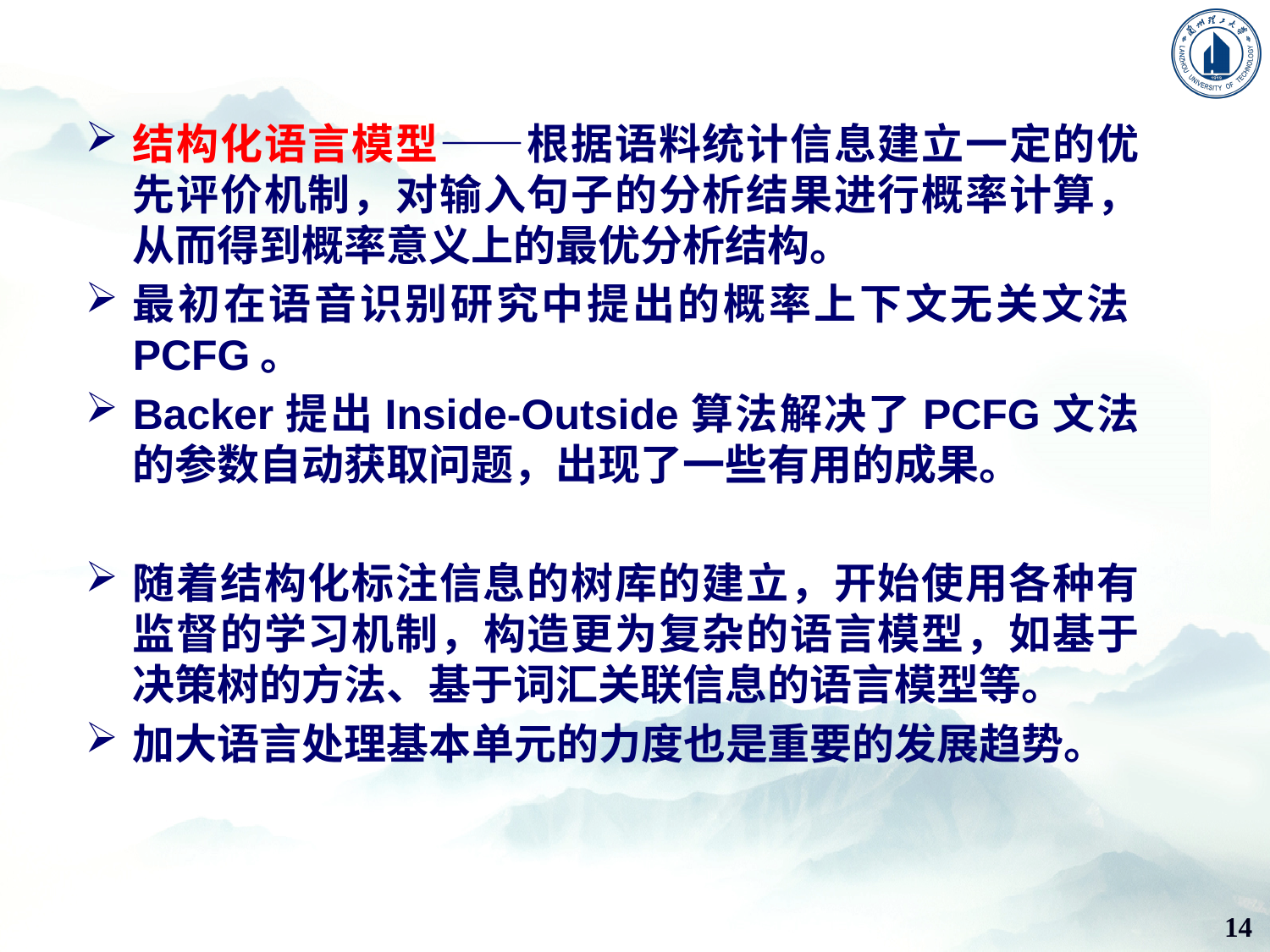

结构化语言模型——根据语料统计信息建立一定的优先评价机制，对输入句子的分析结果进行概率计算，从而得到概率意义上的最优分析结构。
最初在语音识别研究中提出的概率上下文无关文法PCFG。
Backer提出Inside-Outside算法解决了PCFG文法的参数自动获取问题，出现了一些有用的成果。

随着结构化标注信息的树库的建立，开始使用各种有监督的学习机制，构造更为复杂的语言模型，如基于决策树的方法、基于词汇关联信息的语言模型等。
加大语言处理基本单元的力度也是重要的发展趋势。

14